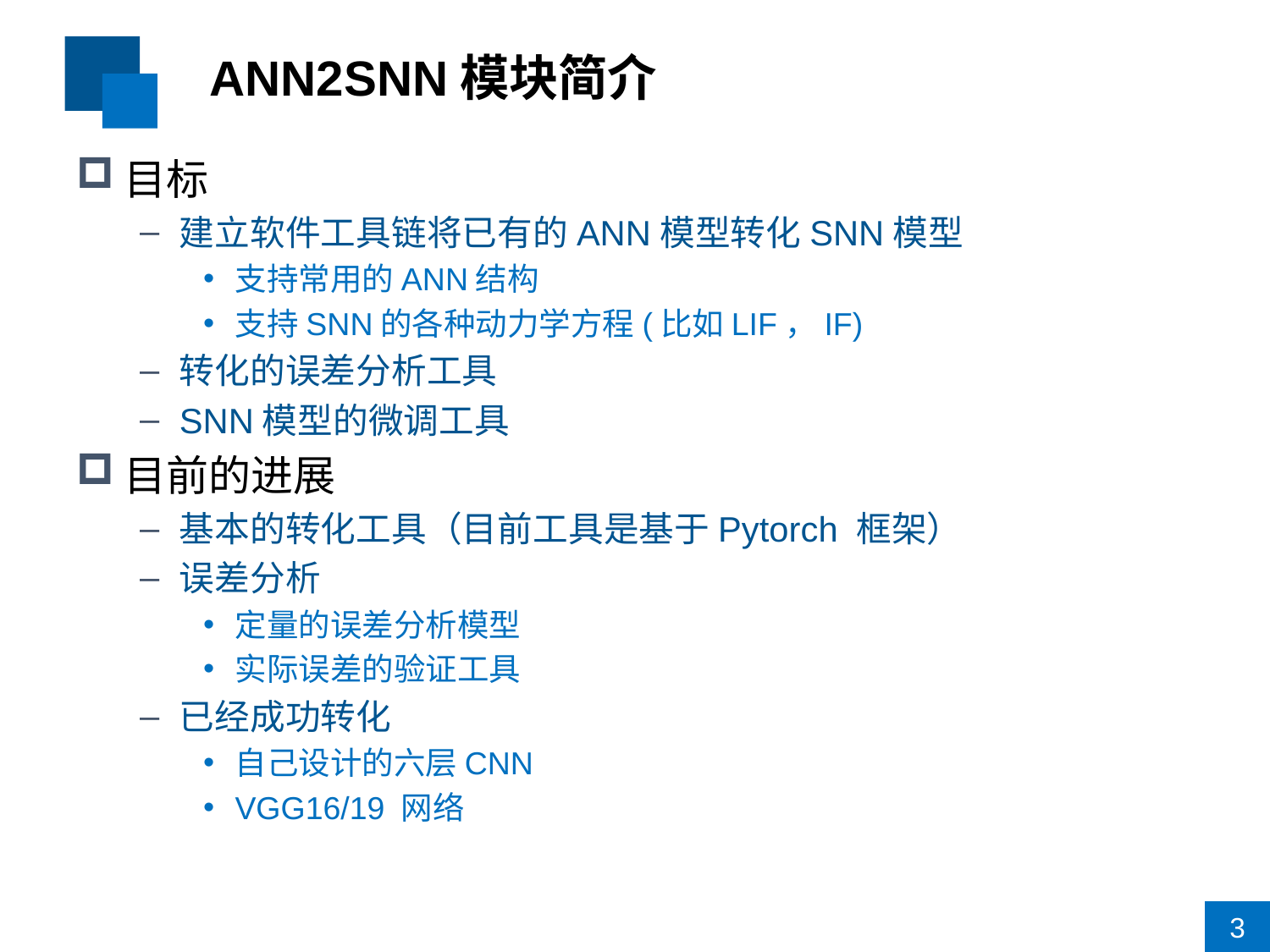

# ANN2SNN模块简介
目标
建立软件工具链将已有的ANN模型转化SNN模型
支持常用的ANN结构
支持SNN的各种动力学方程(比如LIF，IF)
转化的误差分析工具
SNN模型的微调工具
目前的进展
基本的转化工具（目前工具是基于Pytorch 框架）
误差分析
定量的误差分析模型
实际误差的验证工具
已经成功转化
自己设计的六层CNN
VGG16/19 网络
3